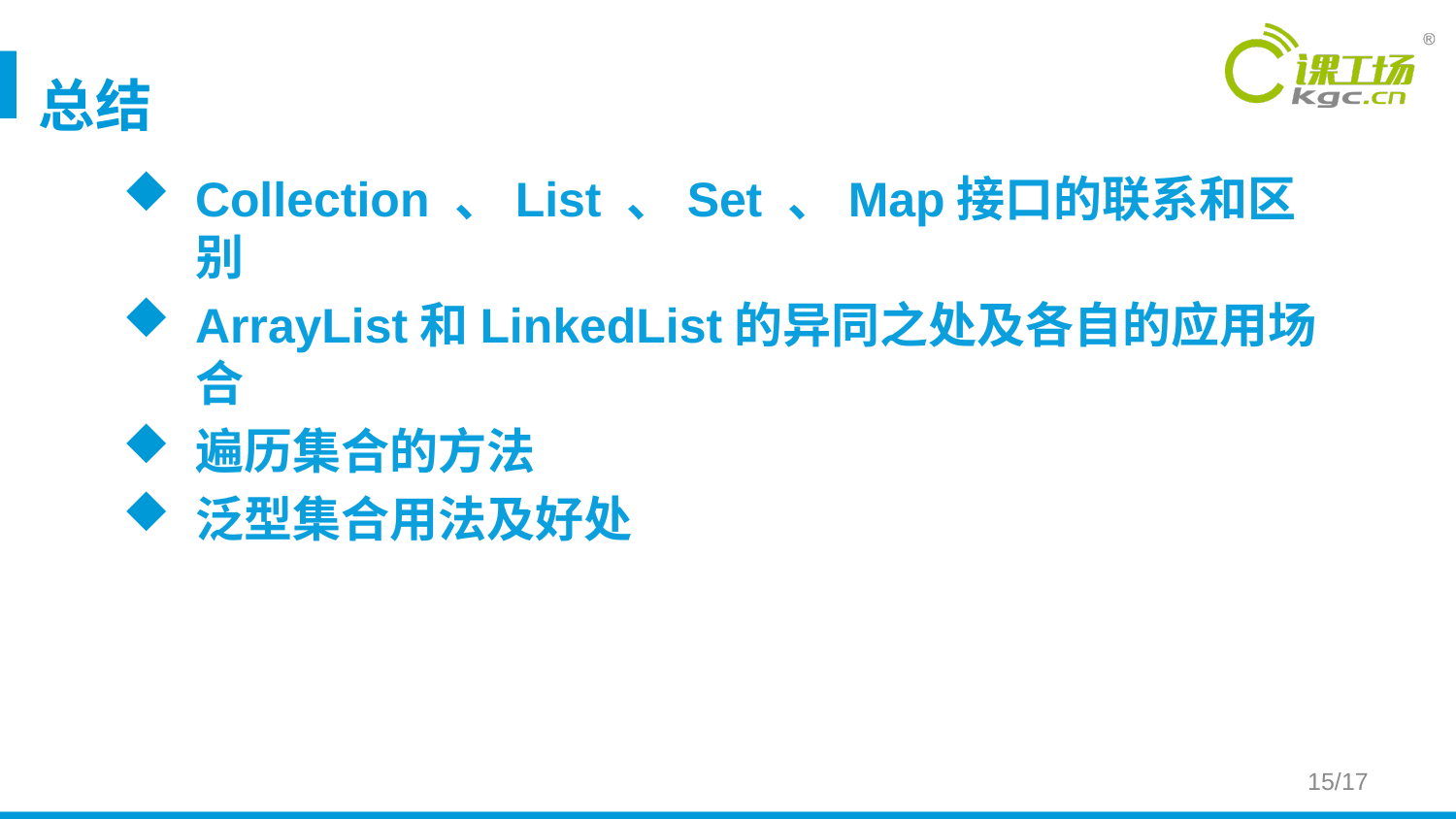

# 总结
Collection 、List 、Set 、Map接口的联系和区别
ArrayList和LinkedList的异同之处及各自的应用场合
遍历集合的方法
泛型集合用法及好处

15/17
36 / 38